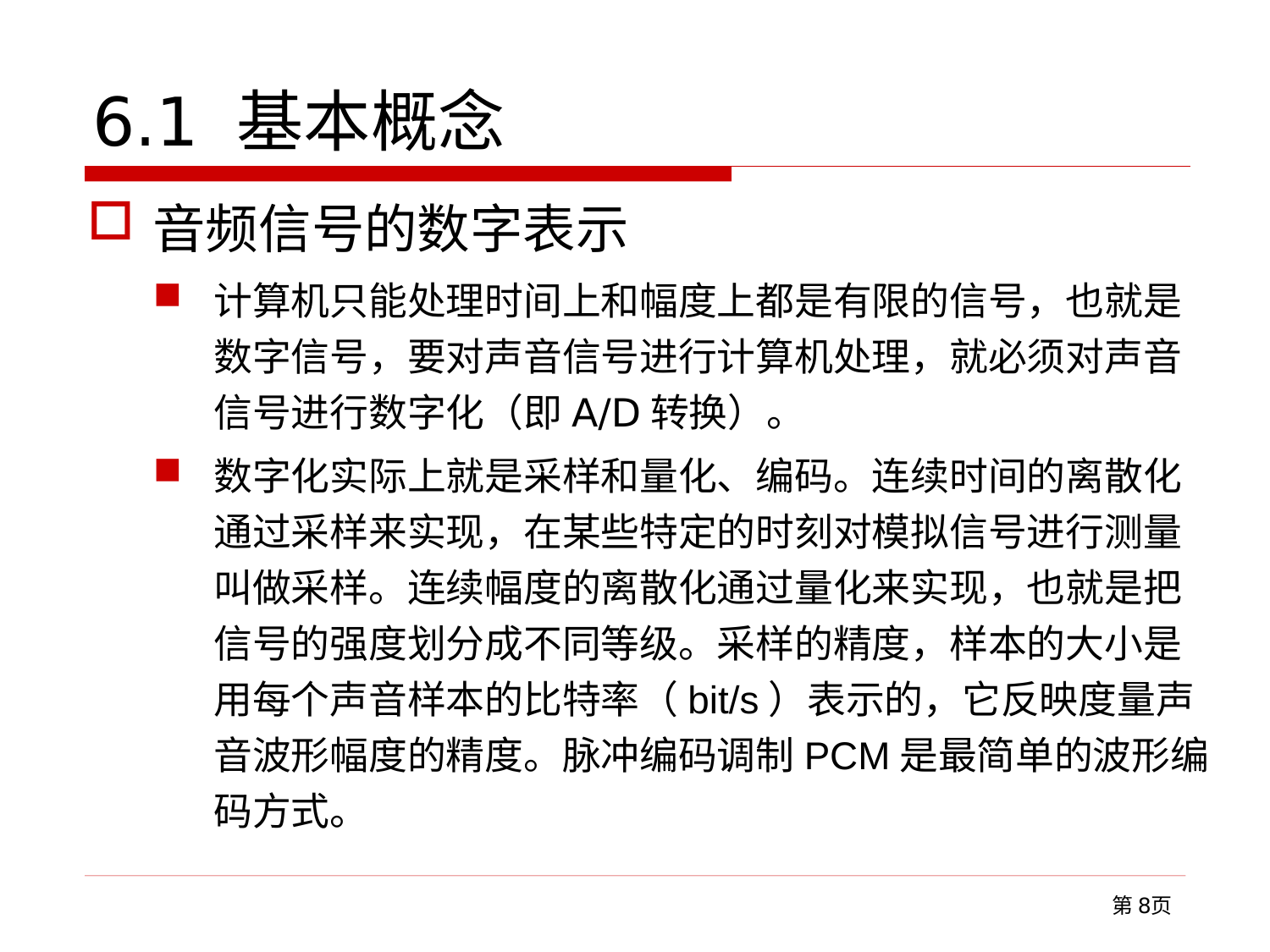

# 6.1 基本概念
音频信号的数字表示
计算机只能处理时间上和幅度上都是有限的信号，也就是数字信号，要对声音信号进行计算机处理，就必须对声音信号进行数字化（即A/D转换）。
数字化实际上就是采样和量化、编码。连续时间的离散化通过采样来实现，在某些特定的时刻对模拟信号进行测量叫做采样。连续幅度的离散化通过量化来实现，也就是把信号的强度划分成不同等级。采样的精度，样本的大小是用每个声音样本的比特率（bit/s）表示的，它反映度量声音波形幅度的精度。脉冲编码调制PCM是最简单的波形编码方式。
8